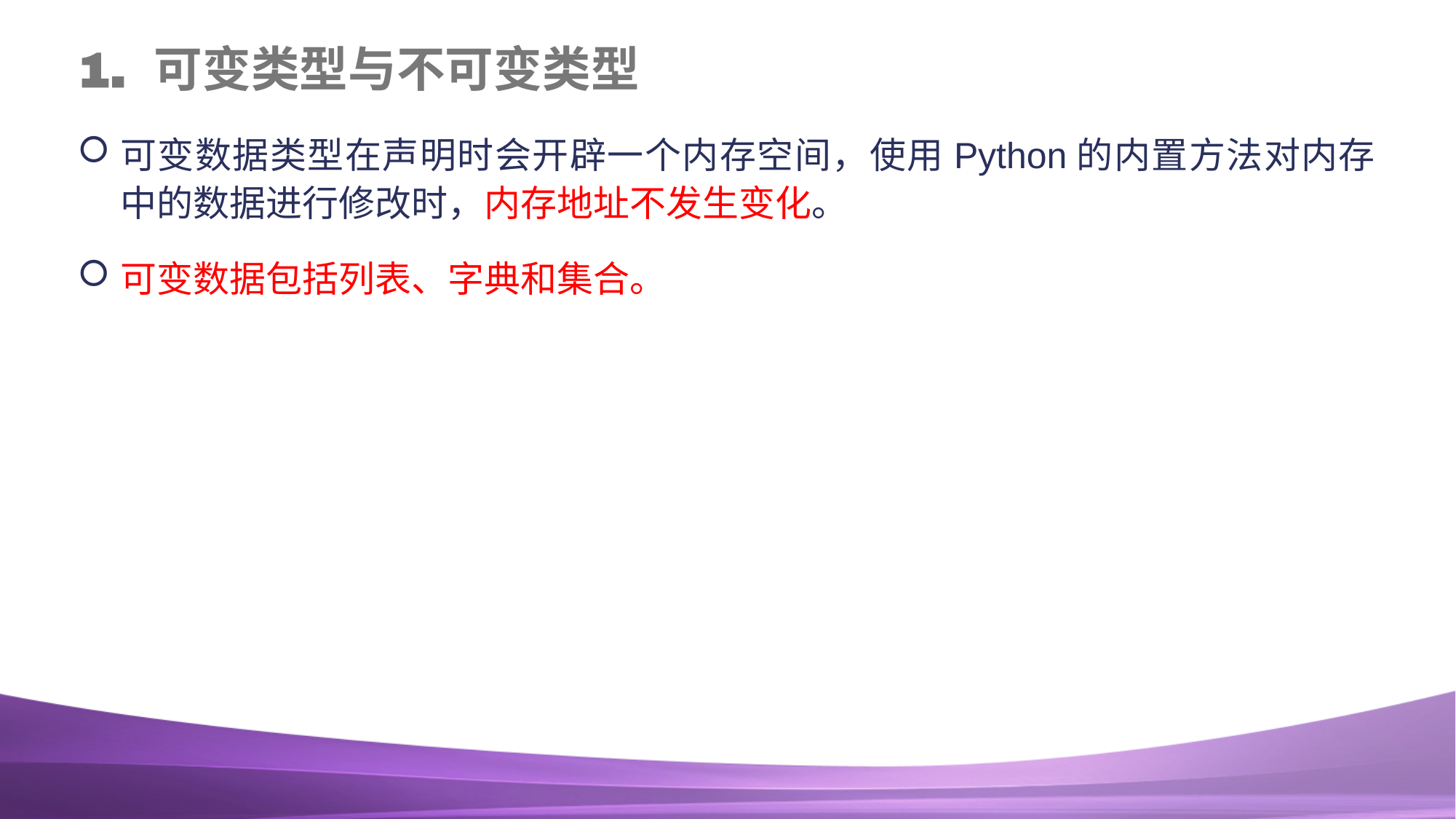

# 1. 可变类型与不可变类型
可变数据类型在声明时会开辟一个内存空间，使用Python的内置方法对内存中的数据进行修改时，内存地址不发生变化。
可变数据包括列表、字典和集合。